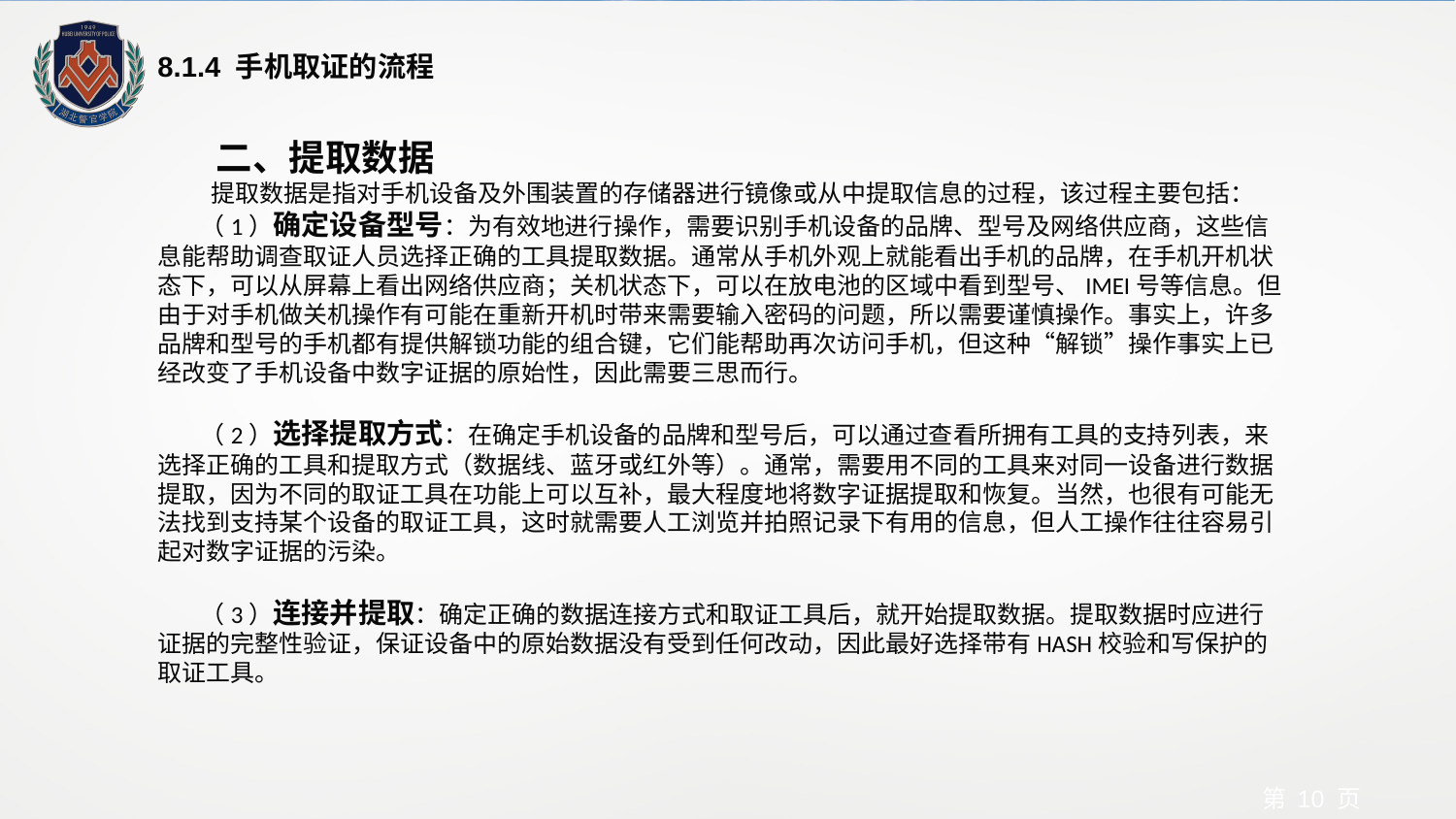

8.1.4 手机取证的流程
      二、提取数据
         提取数据是指对手机设备及外围装置的存储器进行镜像或从中提取信息的过程，该过程主要包括：
       （1）确定设备型号：为有效地进行操作，需要识别手机设备的品牌、型号及网络供应商，这些信息能帮助调查取证人员选择正确的工具提取数据。通常从手机外观上就能看出手机的品牌，在手机开机状态下，可以从屏幕上看出网络供应商；关机状态下，可以在放电池的区域中看到型号、IMEI号等信息。但由于对手机做关机操作有可能在重新开机时带来需要输入密码的问题，所以需要谨慎操作。事实上，许多品牌和型号的手机都有提供解锁功能的组合键，它们能帮助再次访问手机，但这种“解锁”操作事实上已经改变了手机设备中数字证据的原始性，因此需要三思而行。

       （2）选择提取方式：在确定手机设备的品牌和型号后，可以通过查看所拥有工具的支持列表，来选择正确的工具和提取方式（数据线、蓝牙或红外等）。通常，需要用不同的工具来对同一设备进行数据提取，因为不同的取证工具在功能上可以互补，最大程度地将数字证据提取和恢复。当然，也很有可能无法找到支持某个设备的取证工具，这时就需要人工浏览并拍照记录下有用的信息，但人工操作往往容易引起对数字证据的污染。

       （3）连接并提取：确定正确的数据连接方式和取证工具后，就开始提取数据。提取数据时应进行证据的完整性验证，保证设备中的原始数据没有受到任何改动，因此最好选择带有HASH校验和写保护的取证工具。